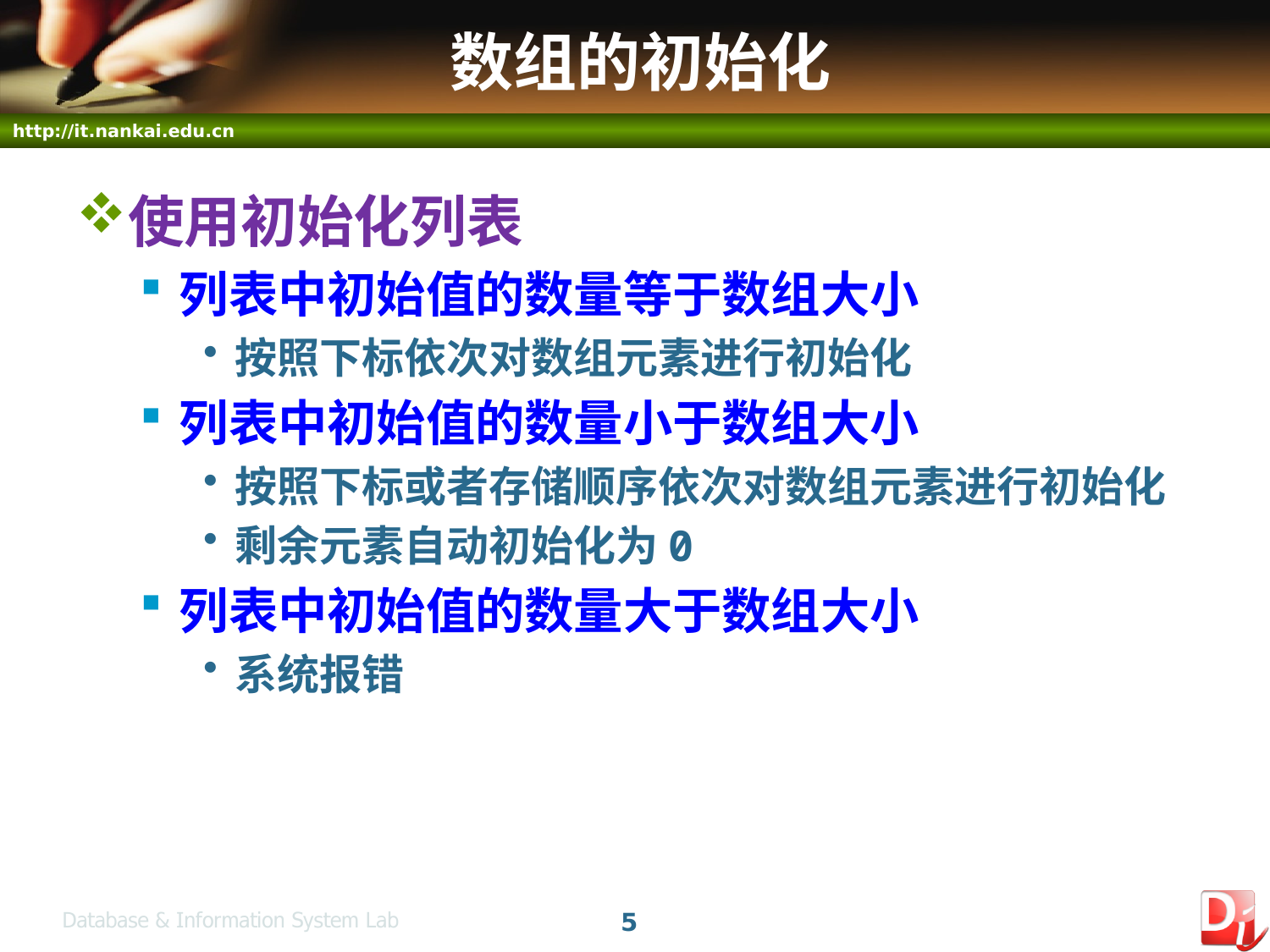

# 数组的初始化
使用初始化列表
列表中初始值的数量等于数组大小
按照下标依次对数组元素进行初始化
列表中初始值的数量小于数组大小
按照下标或者存储顺序依次对数组元素进行初始化
剩余元素自动初始化为0
列表中初始值的数量大于数组大小
系统报错

5
Database & Information System Lab